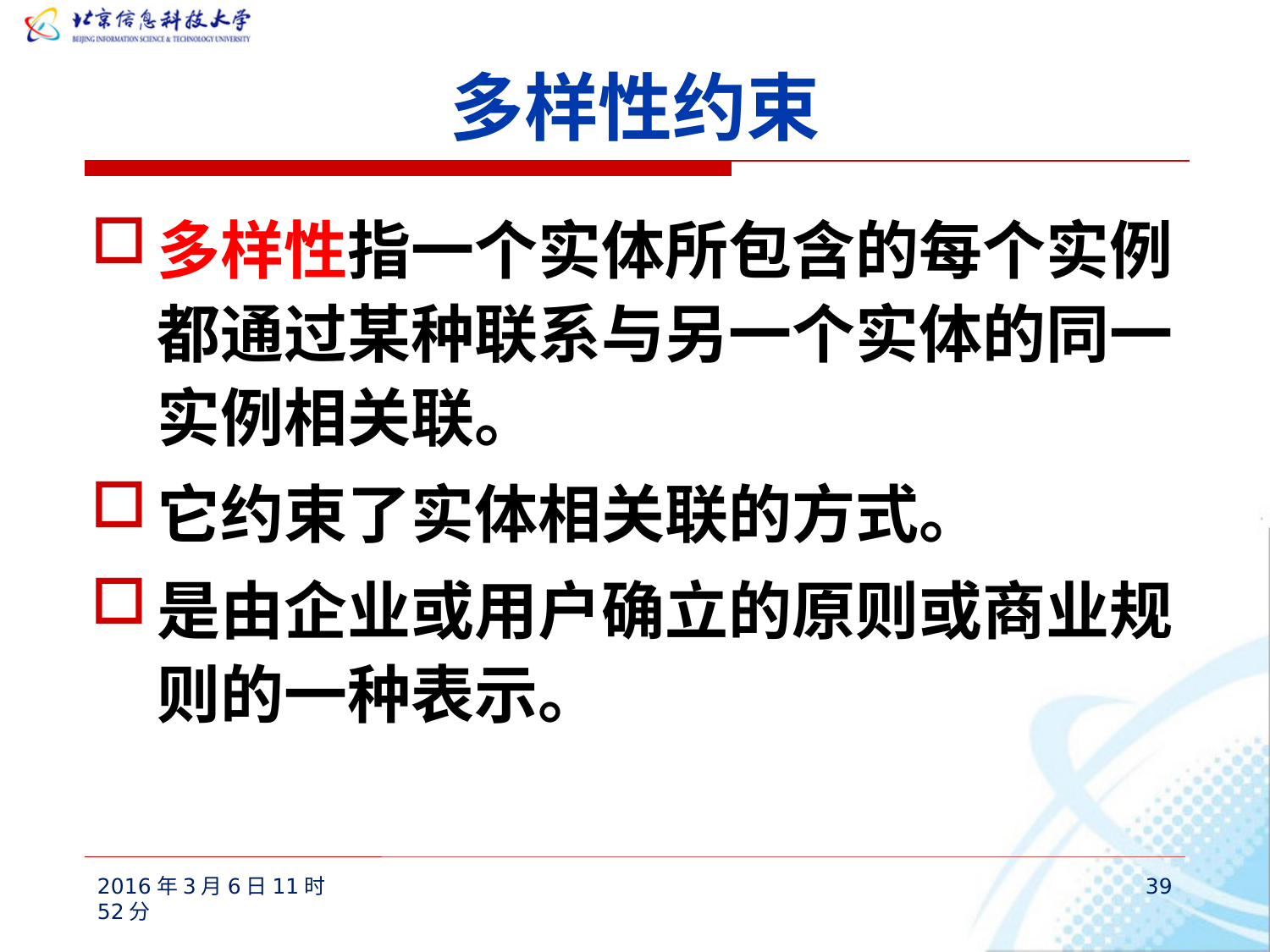

# 多样性约束
多样性指一个实体所包含的每个实例都通过某种联系与另一个实体的同一实例相关联。
它约束了实体相关联的方式。
是由企业或用户确立的原则或商业规则的一种表示。
2016年3月6日11时52分
39